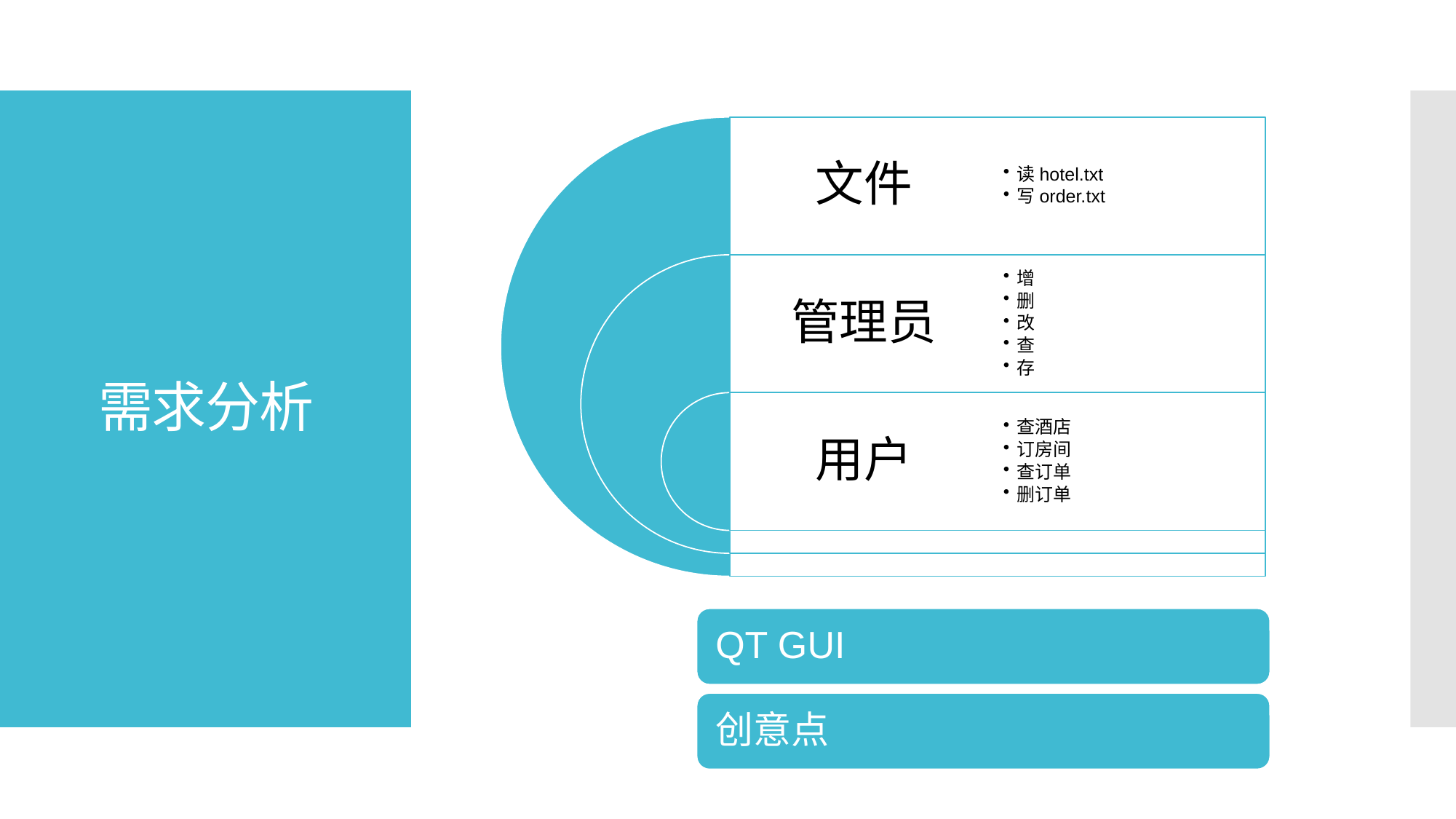

文件
管理员
用户
读hotel.txt
写order.txt
增
删
改
查
存
查酒店
订房间
查订单
删订单
# 需求分析
QT GUI
创意点